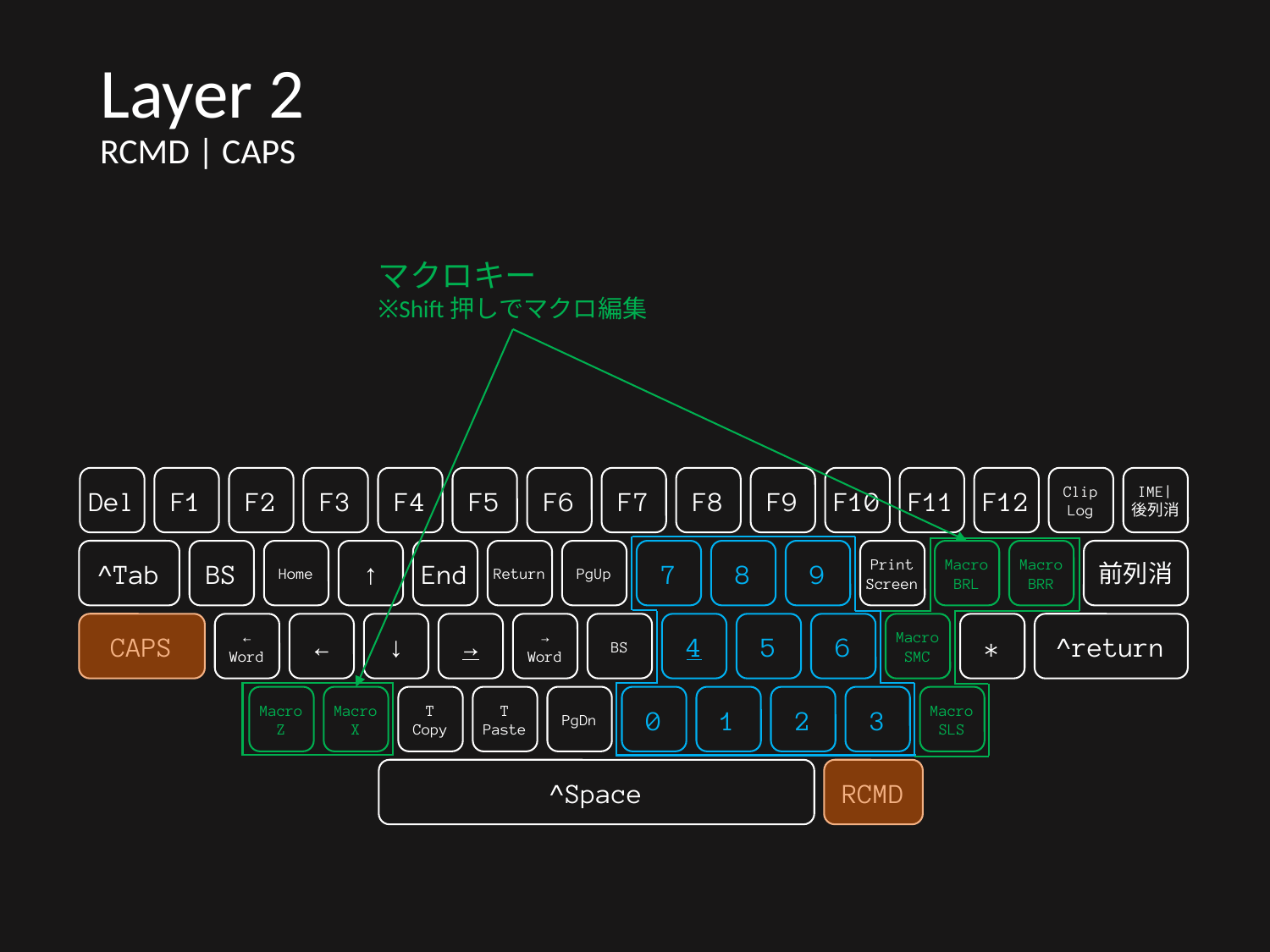

# Layer 2 RCMD | CAPS
マクロキー
※Shift押しでマクロ編集
Del
F1
F2
F3
F4
F5
F6
F7
F8
F9
F10
F11
F12
Clip
Log
IME|
後列消
^Tab
BS
Home
↑
End
Return
PgUp
7
8
9
Print
Screen
Macro
BRL
Macro
BRR
前列消
CAPS
←
Word
←
↓
→
→
Word
BS
4
5
6
Macro
SMC
*
^return

Macro
Z
Macro
X
T
Copy
T
Paste
PgDn
0
1
2
3
Macro
SLS
^Space
RCMD